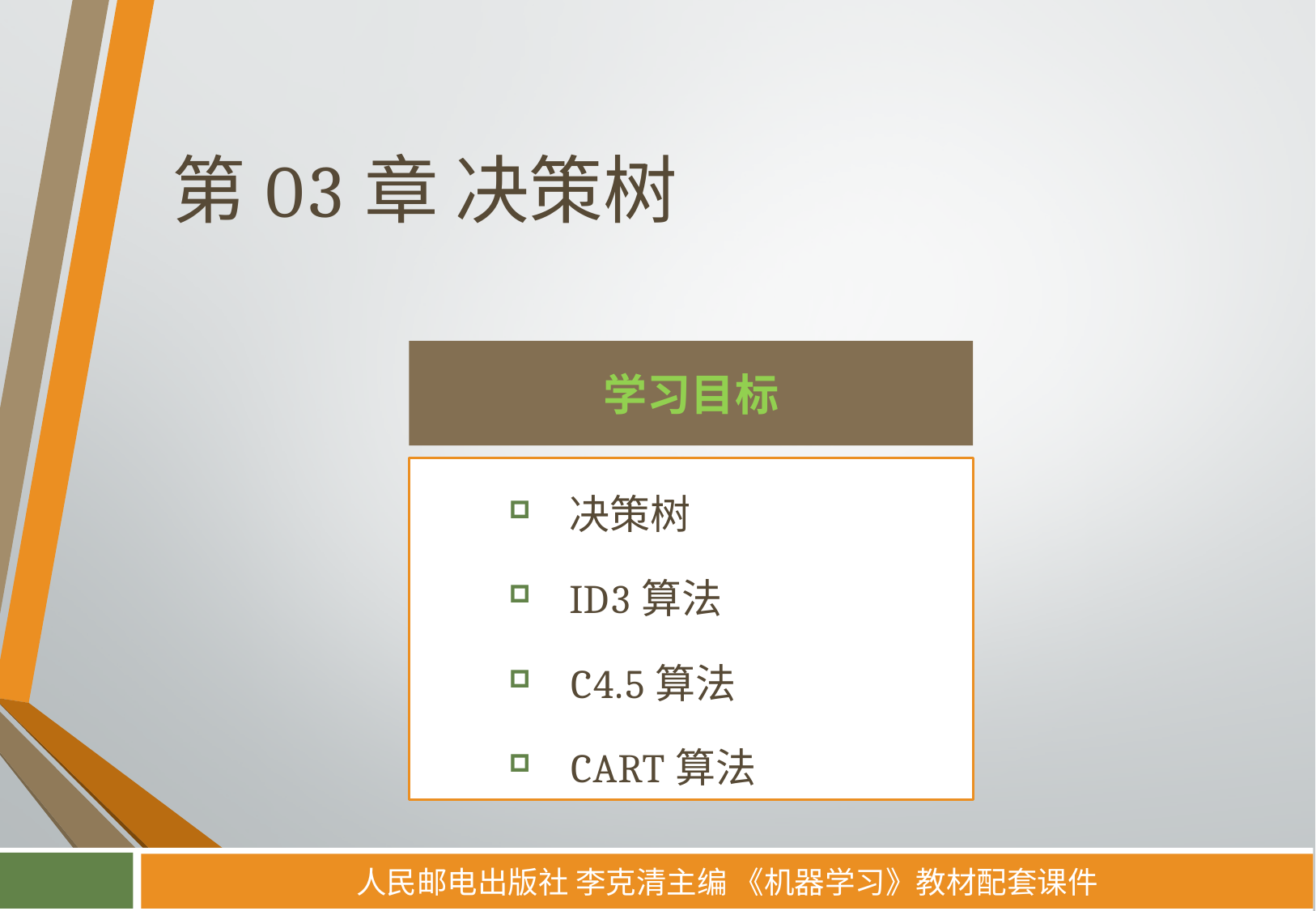

# 第03章 决策树
决策树
ID3算法
C4.5算法
CART算法